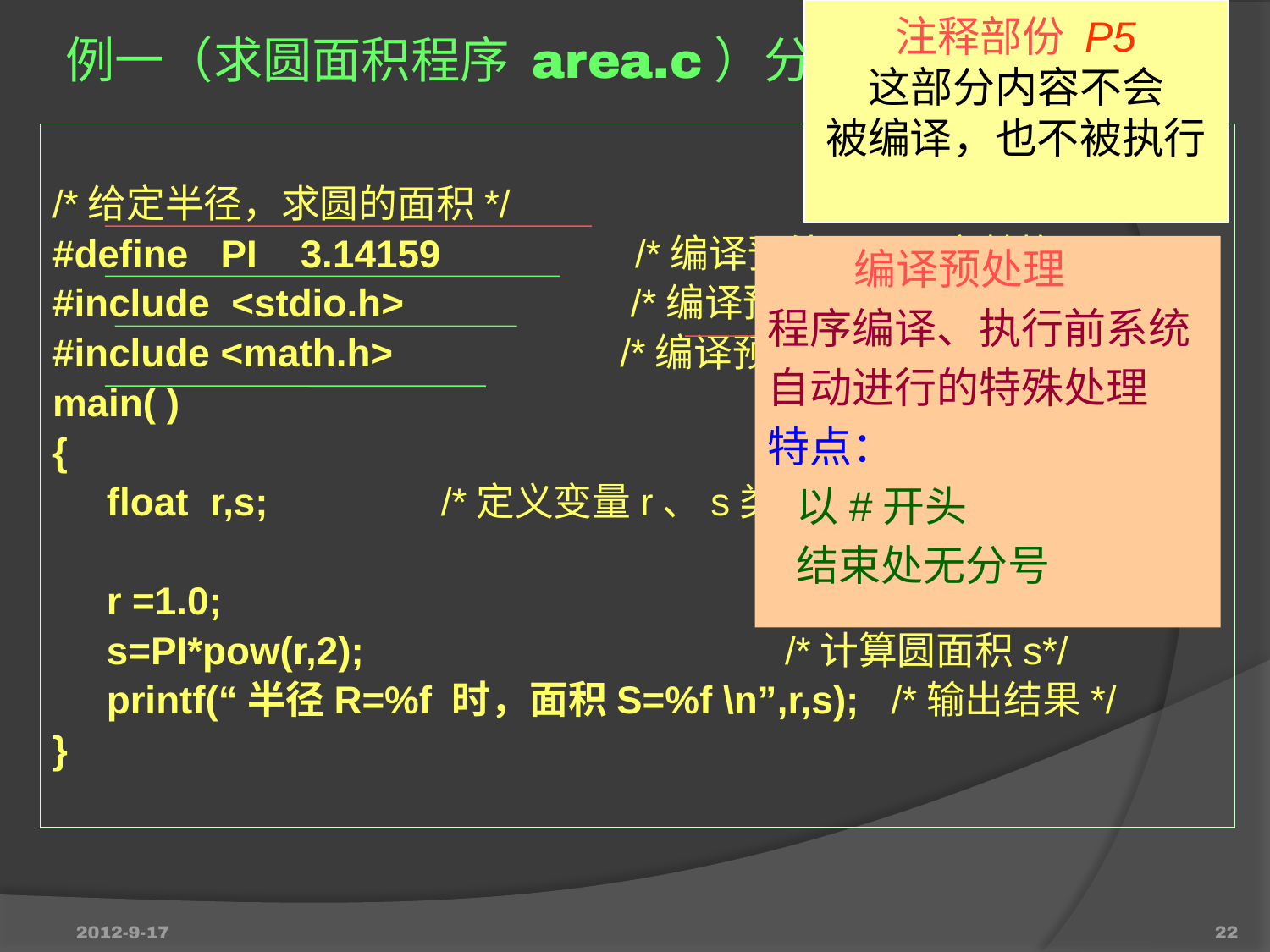

例一（求圆面积程序 area.c）分析
注释部份 P5
这部分内容不会
被编译，也不被执行

/*给定半径，求圆的面积*/
#define   PI    3.14159                  /*编译预处理——宏替换*/
#include  <stdio.h>                     /*编译预处理——文件包含*/
#include <math.h>                     /*编译预处理——文件包含*/
main( )                                                                    /*主函数*/
{
     float  r,s;                /*定义变量r、s类型为单精度实型*/

     r =1.0;                                                      /*变量r赋初值*/
     s=PI*pow(r,2);                                       /*计算圆面积s*/
     printf(“半径R=%f 时，面积S=%f \n”,r,s);   /*输出结果*/
}

        编译预处理
程序编译、执行前系统
自动进行的特殊处理
特点：
  以#开头
  结束处无分号

2012-9-17
22